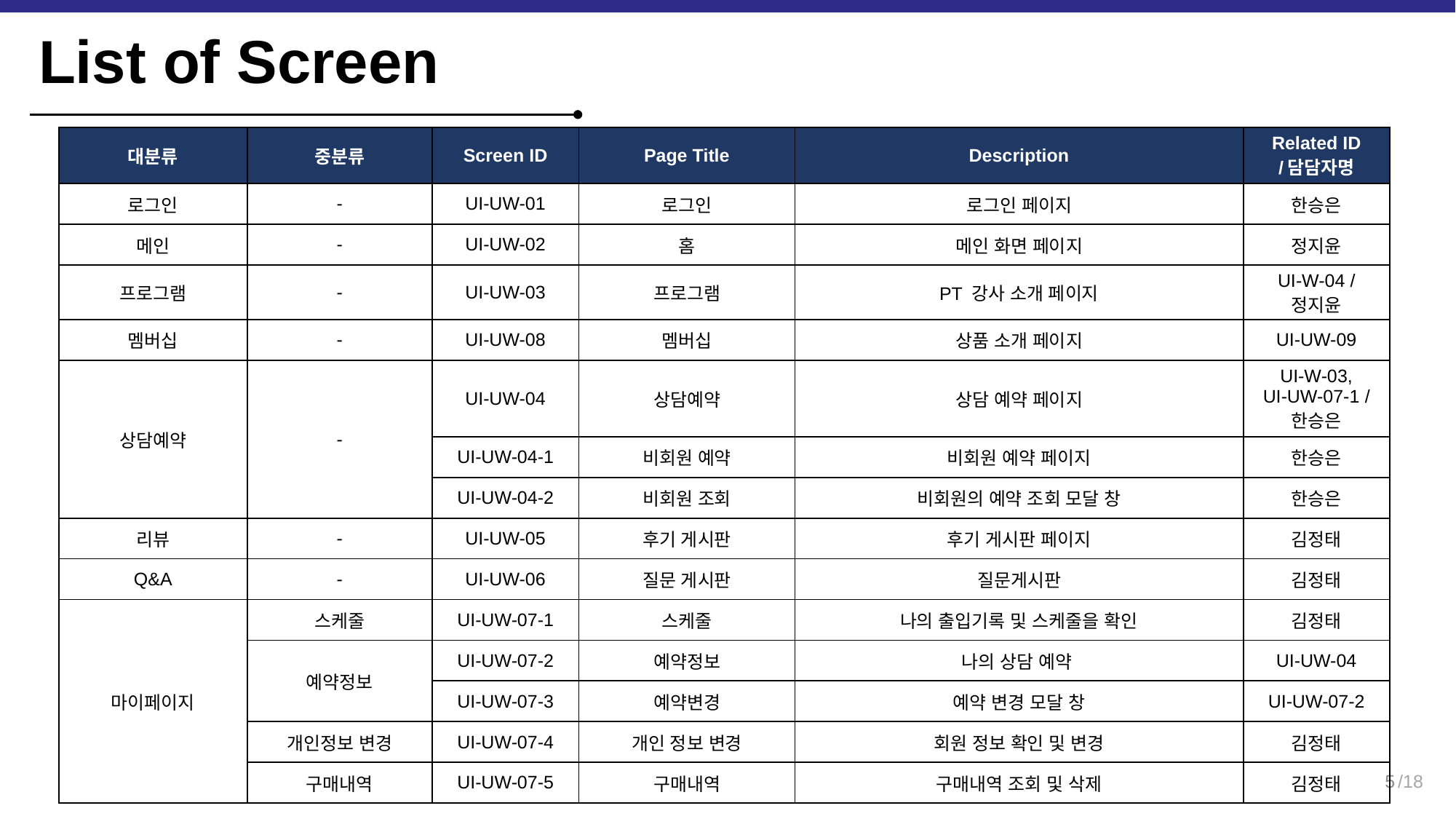

List of Screen
| 대분류 | 중분류 | Screen ID | Page Title | Description | Related ID /담담자명 |
| --- | --- | --- | --- | --- | --- |
| 로그인 | - | UI-UW-01 | 로그인 | 로그인 페이지 | 한승은 |
| 메인 | - | UI-UW-02 | 홈 | 메인 화면 페이지 | 정지윤 |
| 프로그램 | - | UI-UW-03 | 프로그램 | PT 강사 소개 페이지 | UI-W-04 / 정지윤 |
| 멤버십 | - | UI-UW-08 | 멤버십 | 상품 소개 페이지 | UI-UW-09 |
| 상담예약 | - | UI-UW-04 | 상담예약 | 상담 예약 페이지 | UI-W-03, UI-UW-07-1 / 한승은 |
|  |  | UI-UW-04-1 | 비회원 예약 | 비회원 예약 페이지 | 한승은 |
|  |  | UI-UW-04-2 | 비회원 조회 | 비회원의 예약 조회 모달 창 | 한승은 |
| 리뷰 | - | UI-UW-05 | 후기 게시판 | 후기 게시판 페이지 | 김정태 |
| Q&A | - | UI-UW-06 | 질문 게시판 | 질문게시판 | 김정태 |
| 마이페이지 | 스케줄 | UI-UW-07-1 | 스케줄 | 나의 출입기록 및 스케줄을 확인 | 김정태 |
|  | 예약정보 | UI-UW-07-2 | 예약정보 | 나의 상담 예약 | UI-UW-04 |
|  |  | UI-UW-07-3 | 예약변경 | 예약 변경 모달 창 | UI-UW-07-2 |
|  | 개인정보 변경 | UI-UW-07-4 | 개인 정보 변경 | 회원 정보 확인 및 변경 | 김정태 |
|  | 구매내역 | UI-UW-07-5 | 구매내역 | 구매내역 조회 및 삭제 | 김정태 |
5